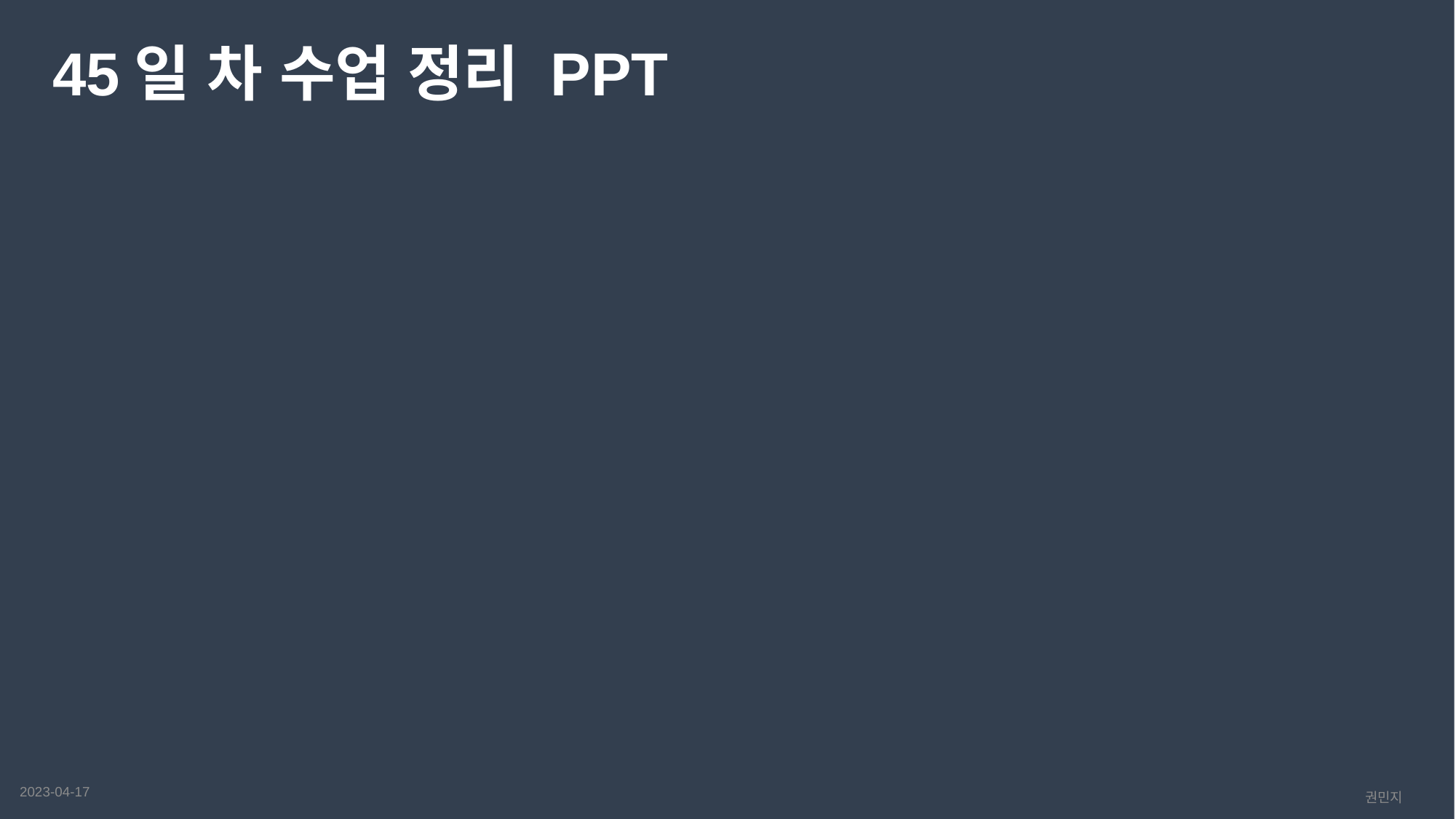

45일 차 수업 정리 PPT
2023-04-17
권민지